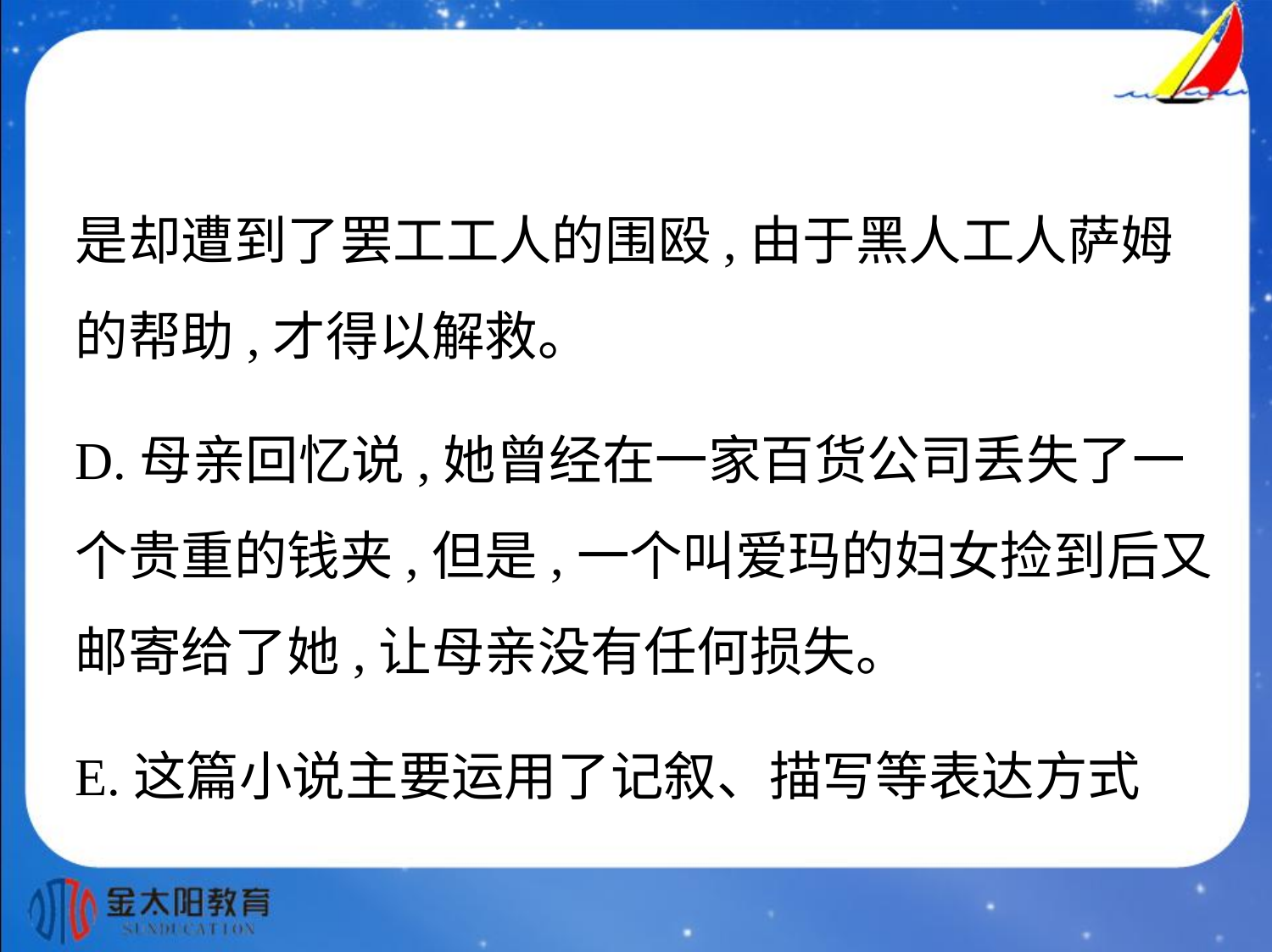

是却遭到了罢工工人的围殴,由于黑人工人萨姆
的帮助,才得以解救。
D.母亲回忆说,她曾经在一家百货公司丢失了一
个贵重的钱夹,但是,一个叫爱玛的妇女捡到后又
邮寄给了她,让母亲没有任何损失。
E.这篇小说主要运用了记叙、描写等表达方式